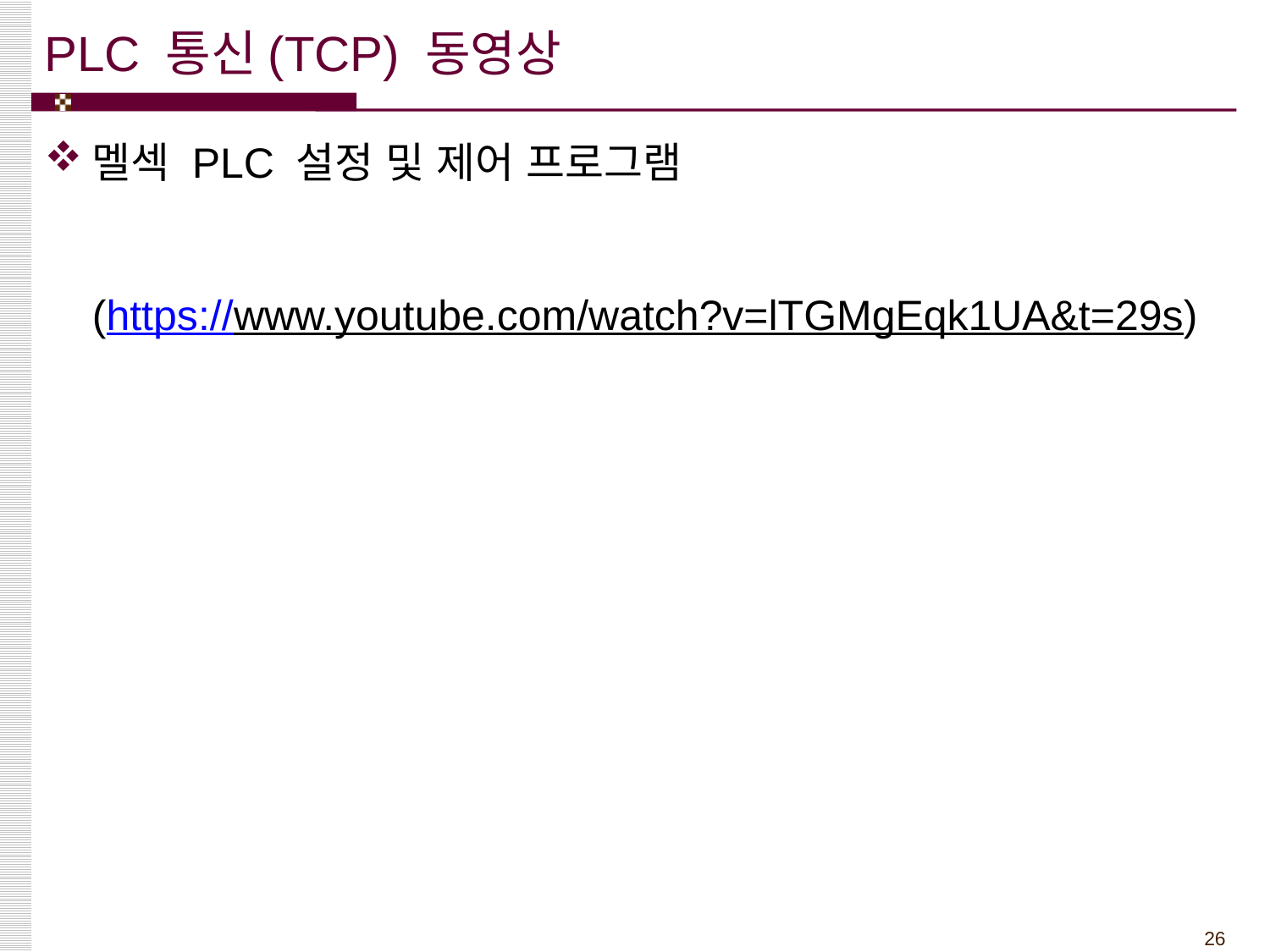

# PLC 통신(TCP) 동영상
멜섹 PLC 설정 및 제어 프로그램
(https://www.youtube.com/watch?v=lTGMgEqk1UA&t=29s)